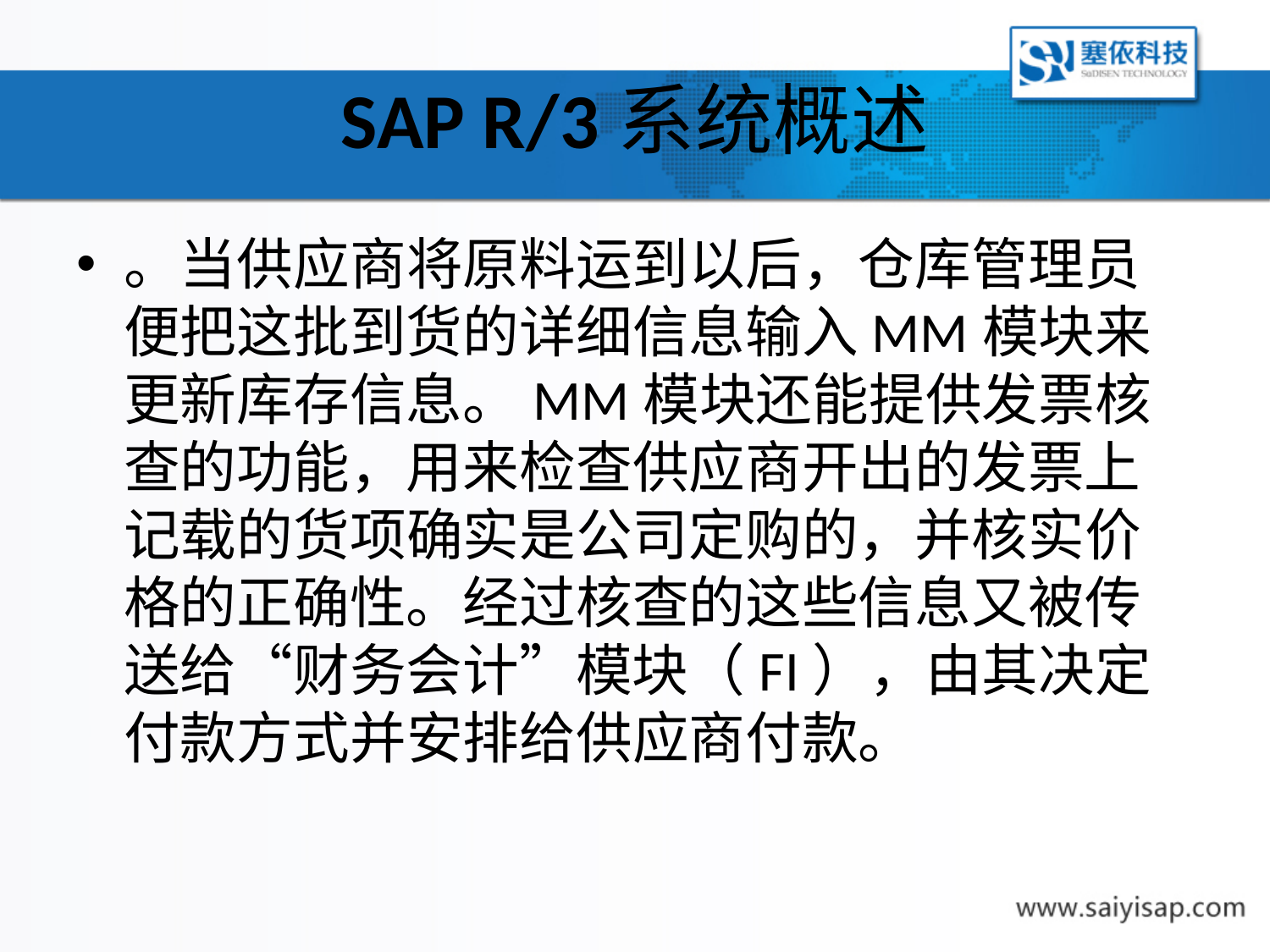

# SAP R/3系统概述
。当供应商将原料运到以后，仓库管理员便把这批到货的详细信息输入MM模块来更新库存信息。MM模块还能提供发票核查的功能，用来检查供应商开出的发票上记载的货项确实是公司定购的，并核实价格的正确性。经过核查的这些信息又被传送给“财务会计”模块（FI），由其决定付款方式并安排给供应商付款。